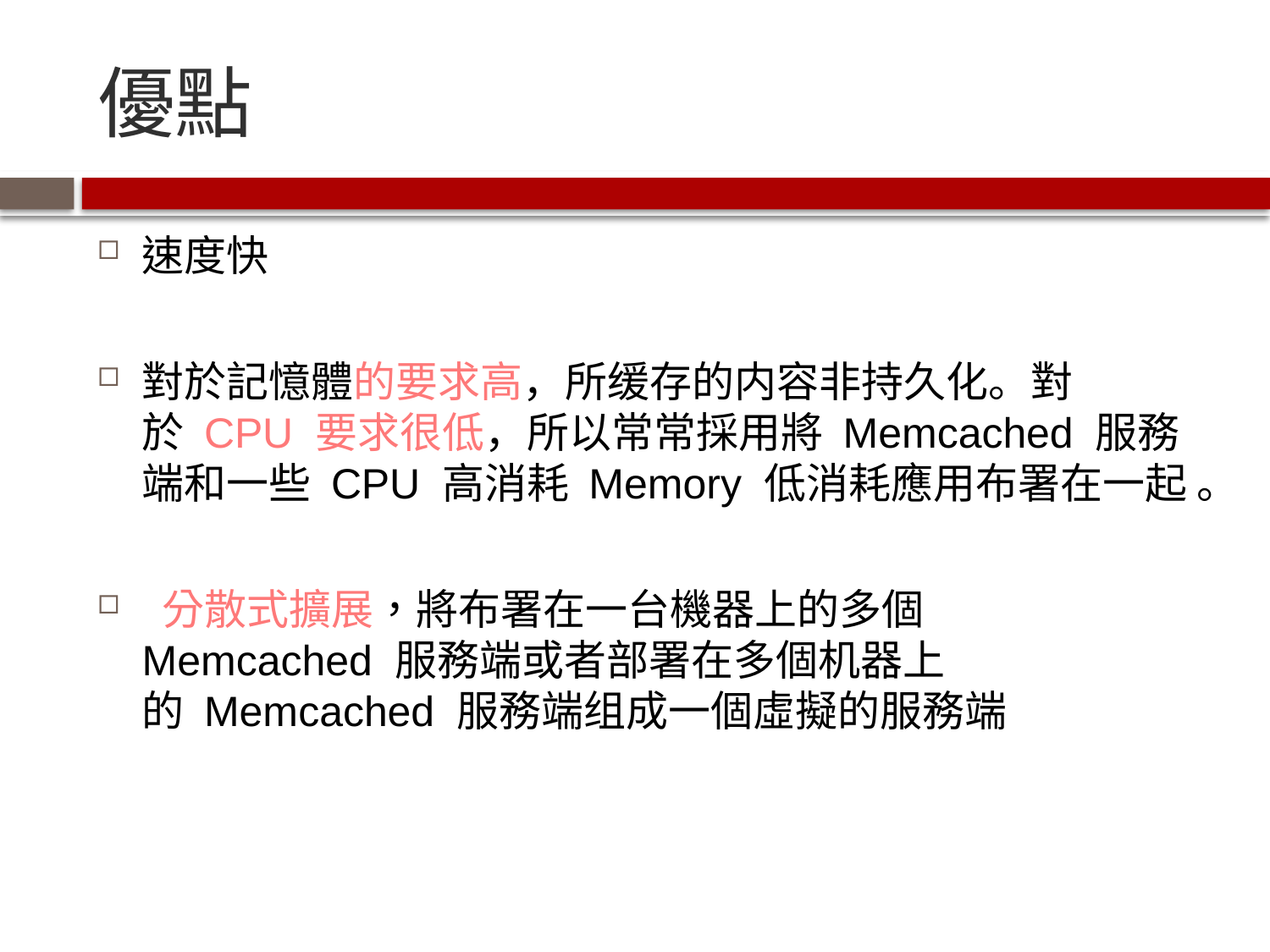

# 優點
速度快

對於記憶體的要求高，所缓存的内容非持久化。對於 CPU 要求很低，所以常常採用將 Memcached 服務端和一些 CPU 高消耗 Memory 低消耗應用布署在一起 。

 分散式擴展，將布署在一台機器上的多個Memcached 服務端或者部署在多個机器上的 Memcached 服務端组成一個虛擬的服務端